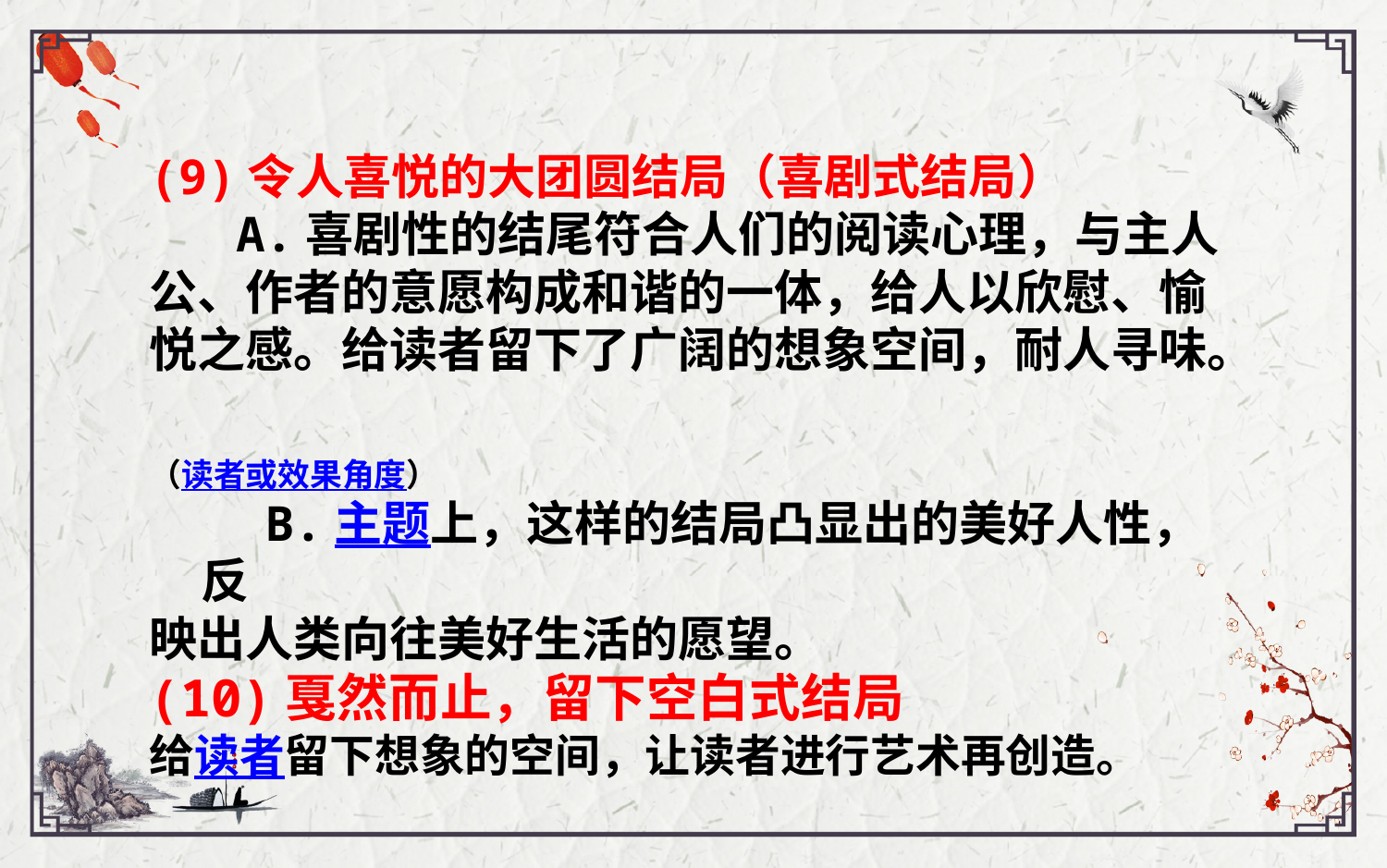

(9)令人喜悦的大团圆结局（喜剧式结局）
   A.喜剧性的结尾符合人们的阅读心理，与主人
公、作者的意愿构成和谐的一体，给人以欣慰、愉
悦之感。给读者留下了广阔的想象空间，耐人寻味。
（读者或效果角度）
    B.主题上，这样的结局凸显出的美好人性，反
映出人类向往美好生活的愿望。
(10)戛然而止，留下空白式结局
给读者留下想象的空间，让读者进行艺术再创造。